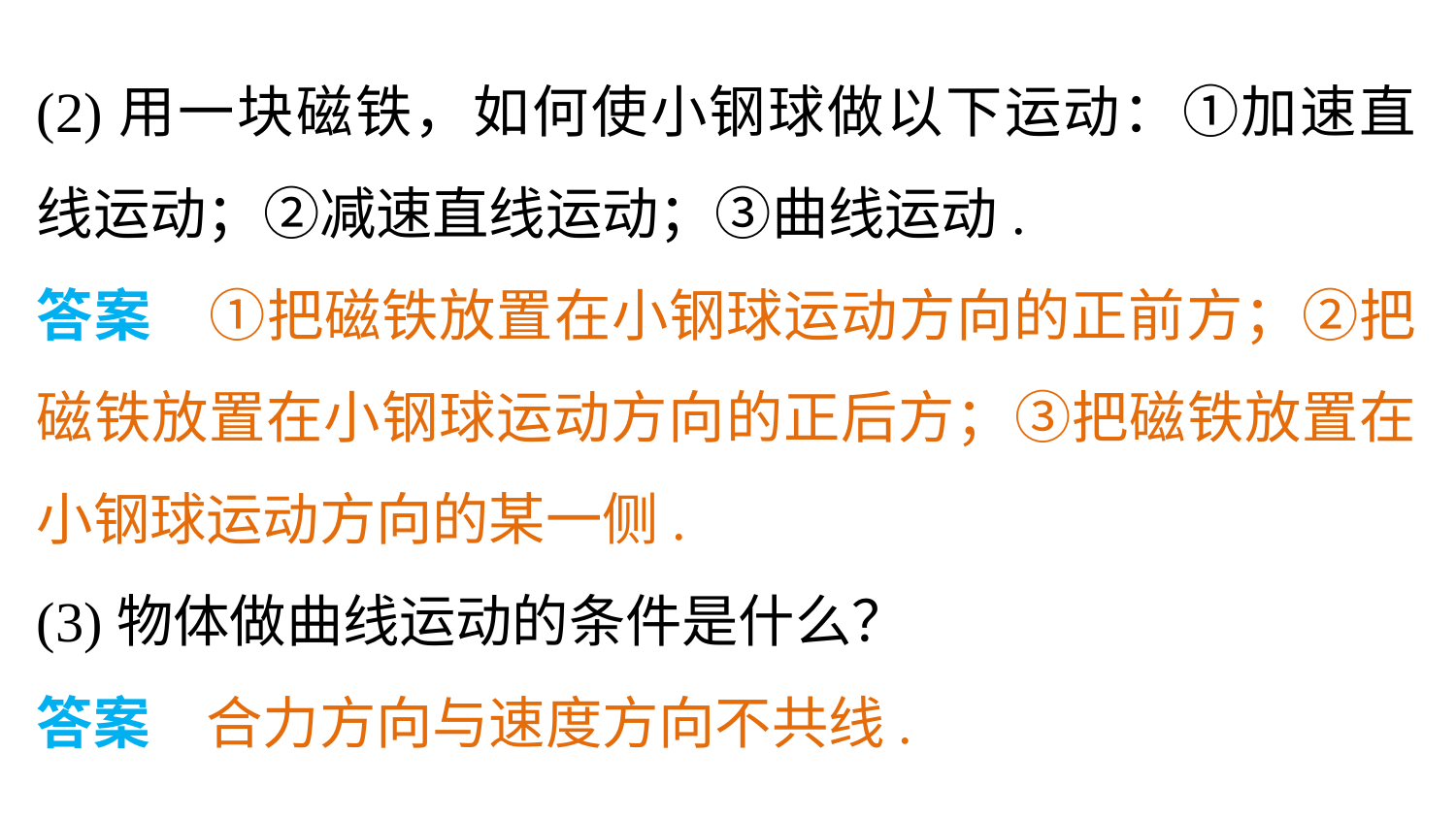

(2)用一块磁铁，如何使小钢球做以下运动：①加速直线运动；②减速直线运动；③曲线运动.
答案　①把磁铁放置在小钢球运动方向的正前方；②把磁铁放置在小钢球运动方向的正后方；③把磁铁放置在小钢球运动方向的某一侧.
(3)物体做曲线运动的条件是什么？
答案　合力方向与速度方向不共线.